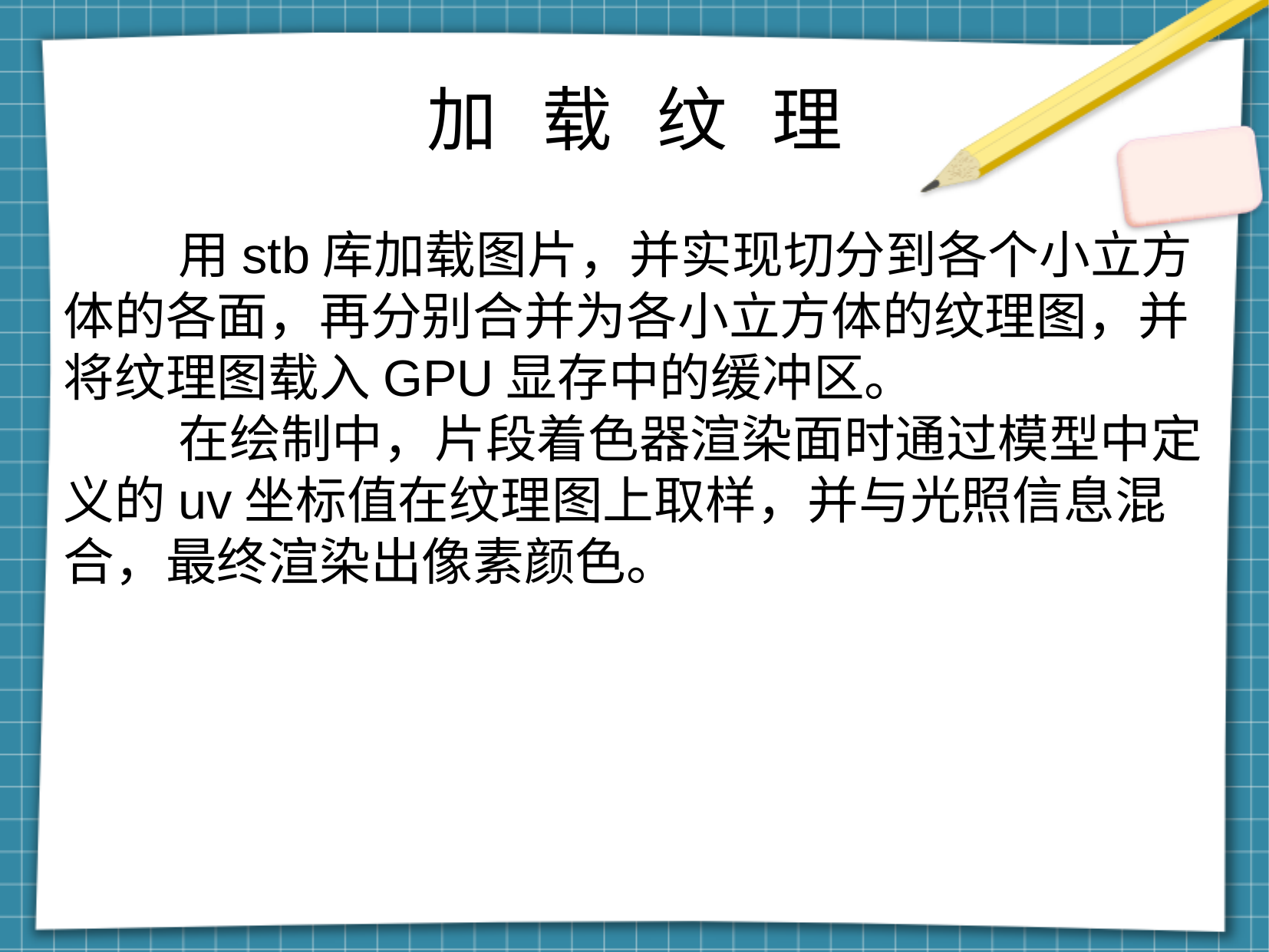

加	载	纹	理
	用stb库加载图片，并实现切分到各个小立方体的各面，再分别合并为各小立方体的纹理图，并将纹理图载入GPU显存中的缓冲区。
	在绘制中，片段着色器渲染面时通过模型中定义的uv坐标值在纹理图上取样，并与光照信息混合，最终渲染出像素颜色。